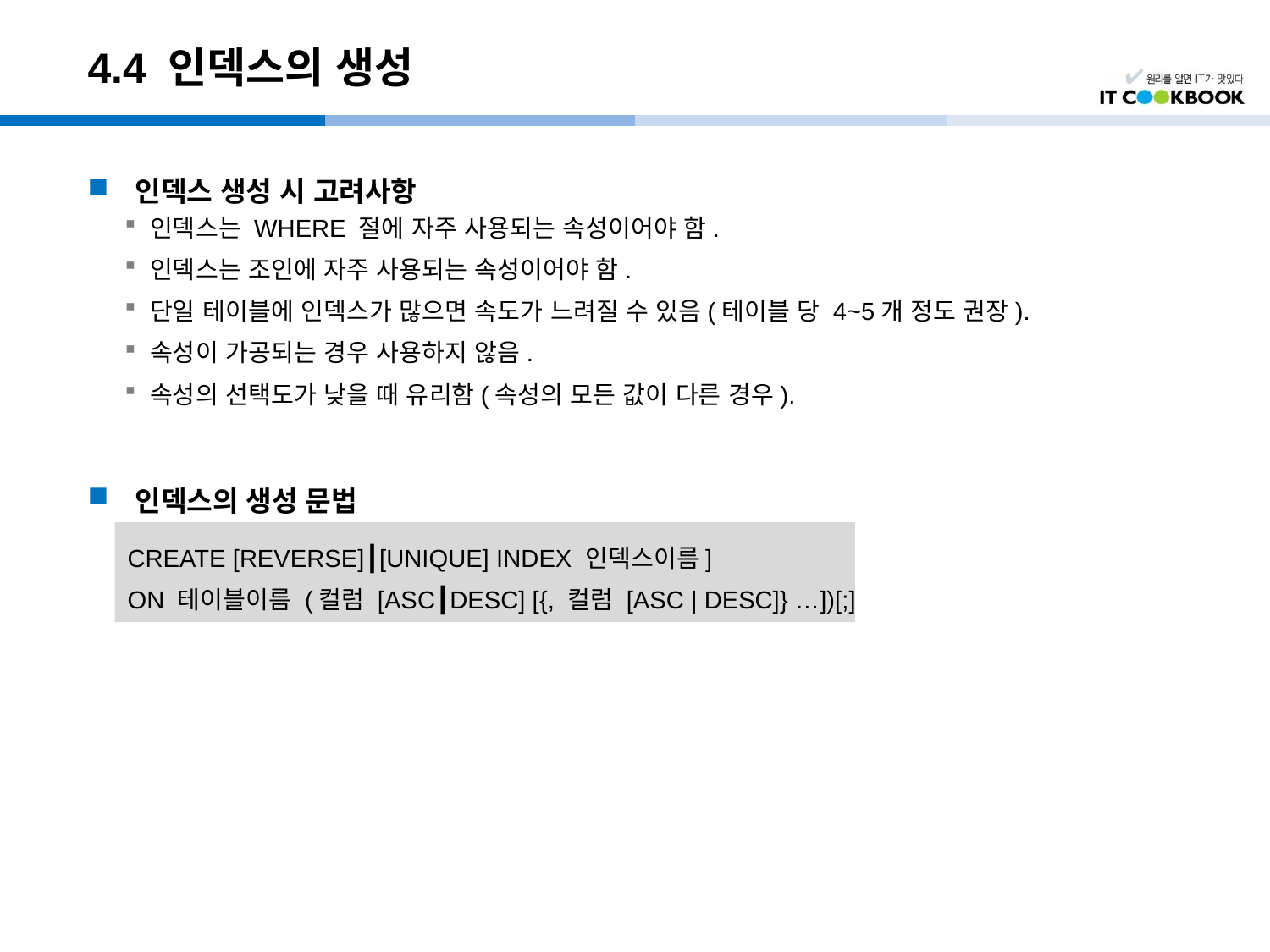

# 4.4 인덱스의 생성
인덱스 생성 시 고려사항
인덱스는 WHERE 절에 자주 사용되는 속성이어야 함.
인덱스는 조인에 자주 사용되는 속성이어야 함.
단일 테이블에 인덱스가 많으면 속도가 느려질 수 있음(테이블 당 4~5개 정도 권장).
속성이 가공되는 경우 사용하지 않음.
속성의 선택도가 낮을 때 유리함(속성의 모든 값이 다른 경우).

인덱스의 생성 문법
CREATE [REVERSE]┃[UNIQUE] INDEX 인덱스이름]
ON 테이블이름 (컬럼 [ASC┃DESC] [{, 컬럼 [ASC | DESC]} …])[;]